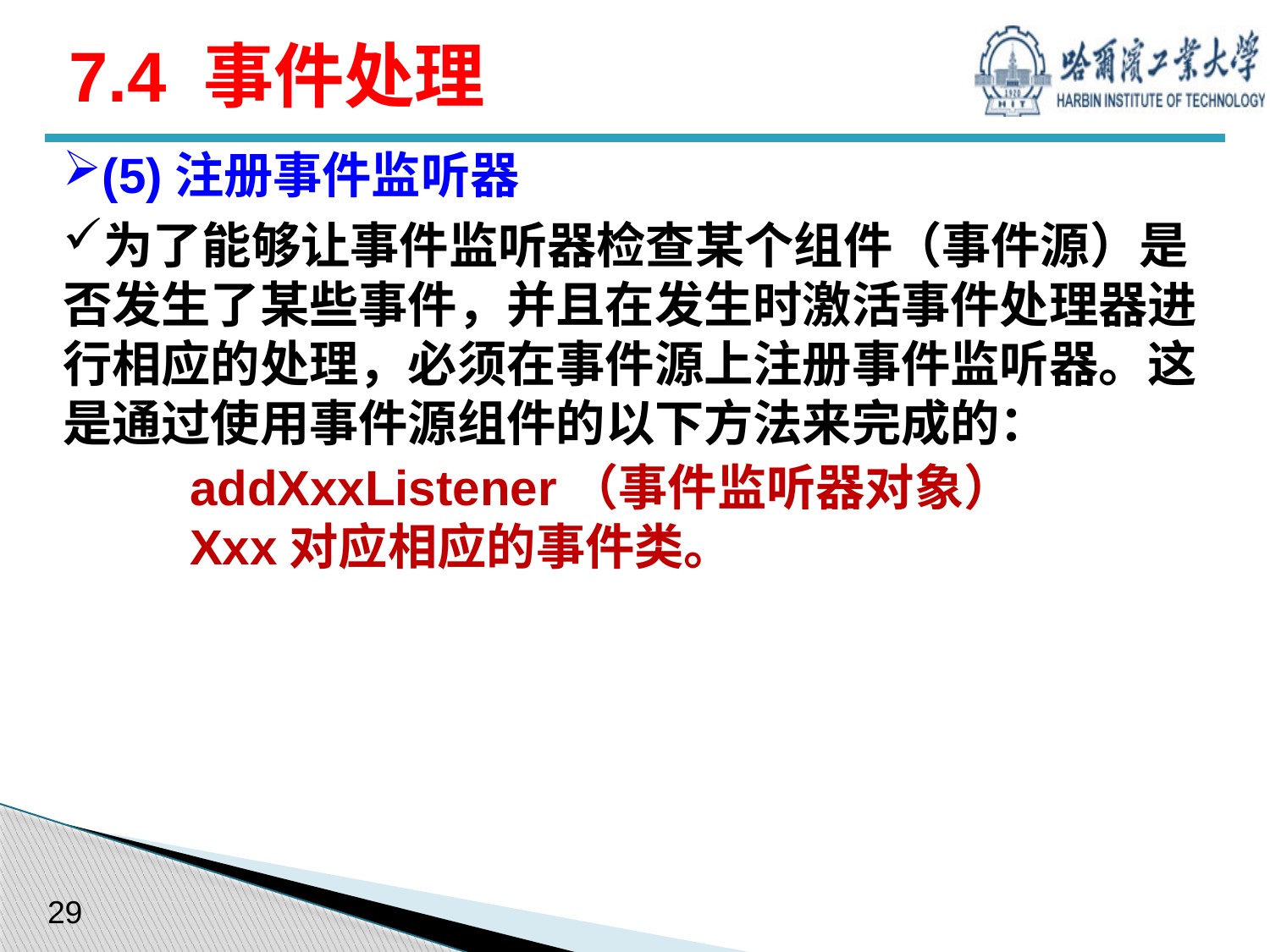

# 7.4 事件处理
(5)注册事件监听器
为了能够让事件监听器检查某个组件（事件源）是否发生了某些事件，并且在发生时激活事件处理器进行相应的处理，必须在事件源上注册事件监听器。这是通过使用事件源组件的以下方法来完成的：
addXxxListener（事件监听器对象）
Xxx对应相应的事件类。